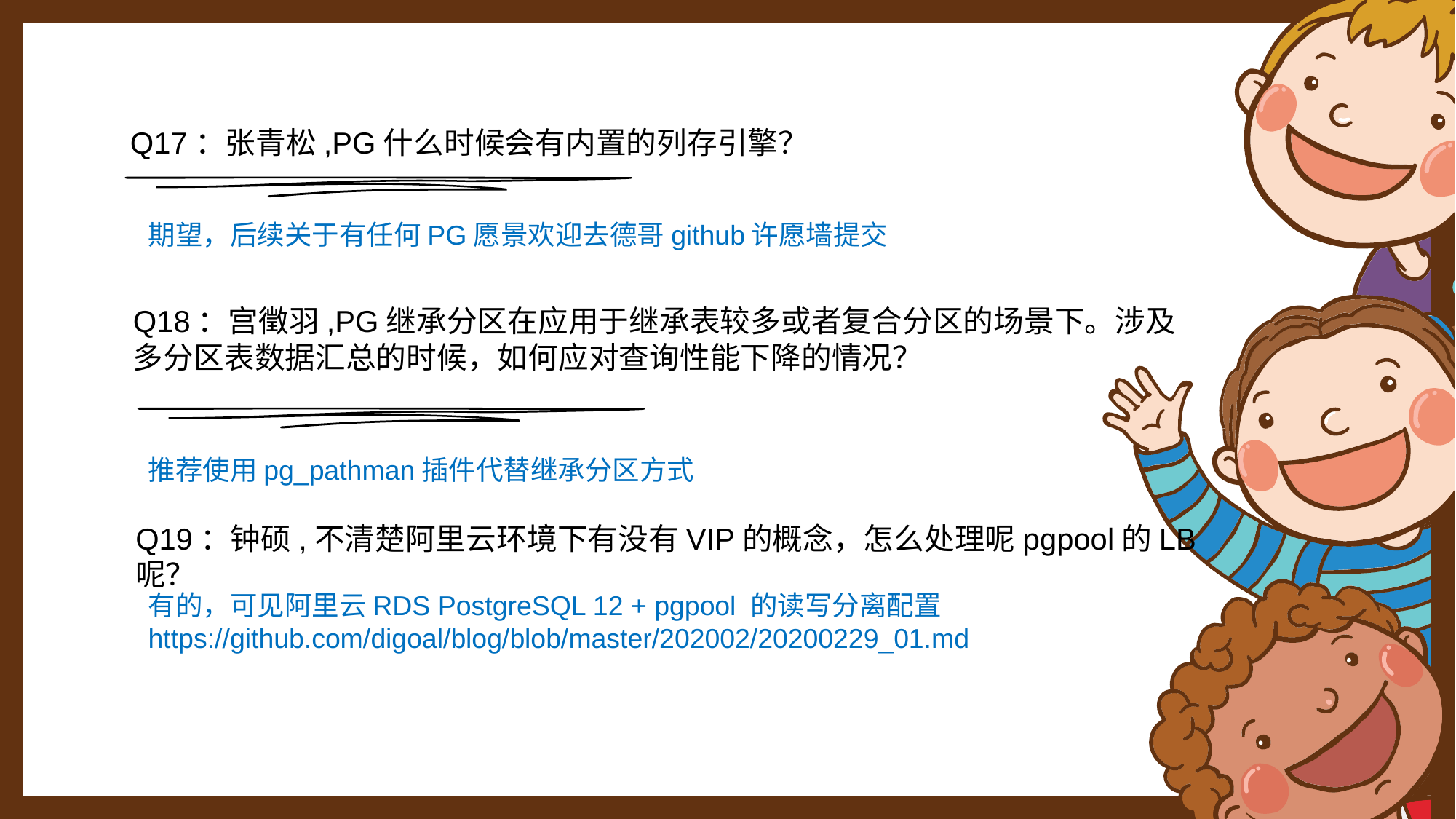

Q17：张青松,PG什么时候会有内置的列存引擎？

期望，后续关于有任何PG愿景欢迎去德哥github许愿墙提交
Q18：宫徵羽,PG继承分区在应用于继承表较多或者复合分区的场景下。涉及多分区表数据汇总的时候，如何应对查询性能下降的情况？

推荐使用pg_pathman插件代替继承分区方式
Q19：钟硕,不清楚阿里云环境下有没有VIP的概念，怎么处理呢pgpool的LB呢？
有的，可见阿里云RDS PostgreSQL 12 + pgpool 的读写分离配置
https://github.com/digoal/blog/blob/master/202002/20200229_01.md